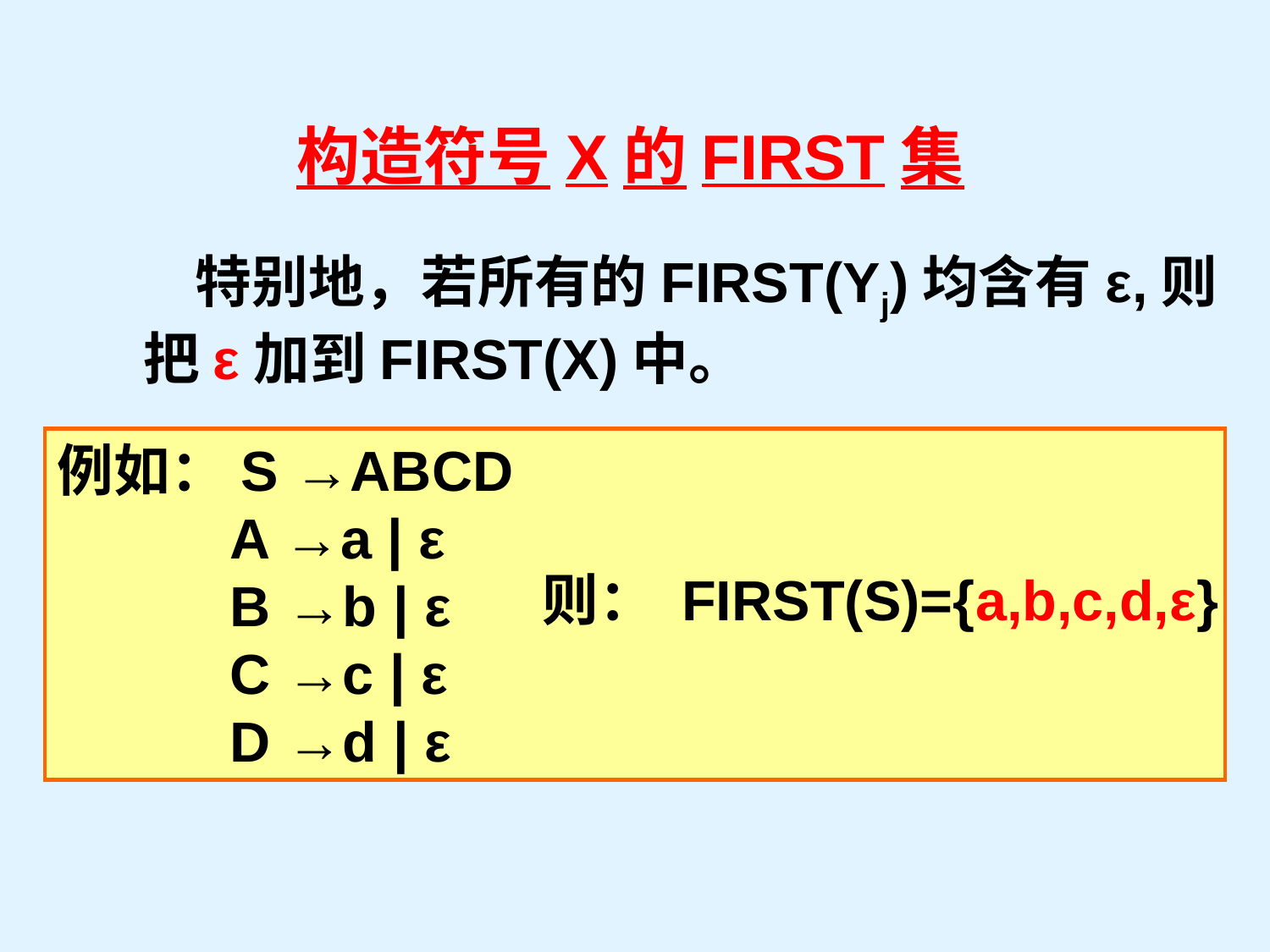

构造符号X的FIRST集
   特别地，若所有的FIRST(Yj)均含有ε,则
把ε加到FIRST(X)中。
例如：S →ABCD
           A →a | ε
           B →b | ε
           C →c | ε
           D →d | ε
则： FIRST(S)={a,b,c,d,ε}